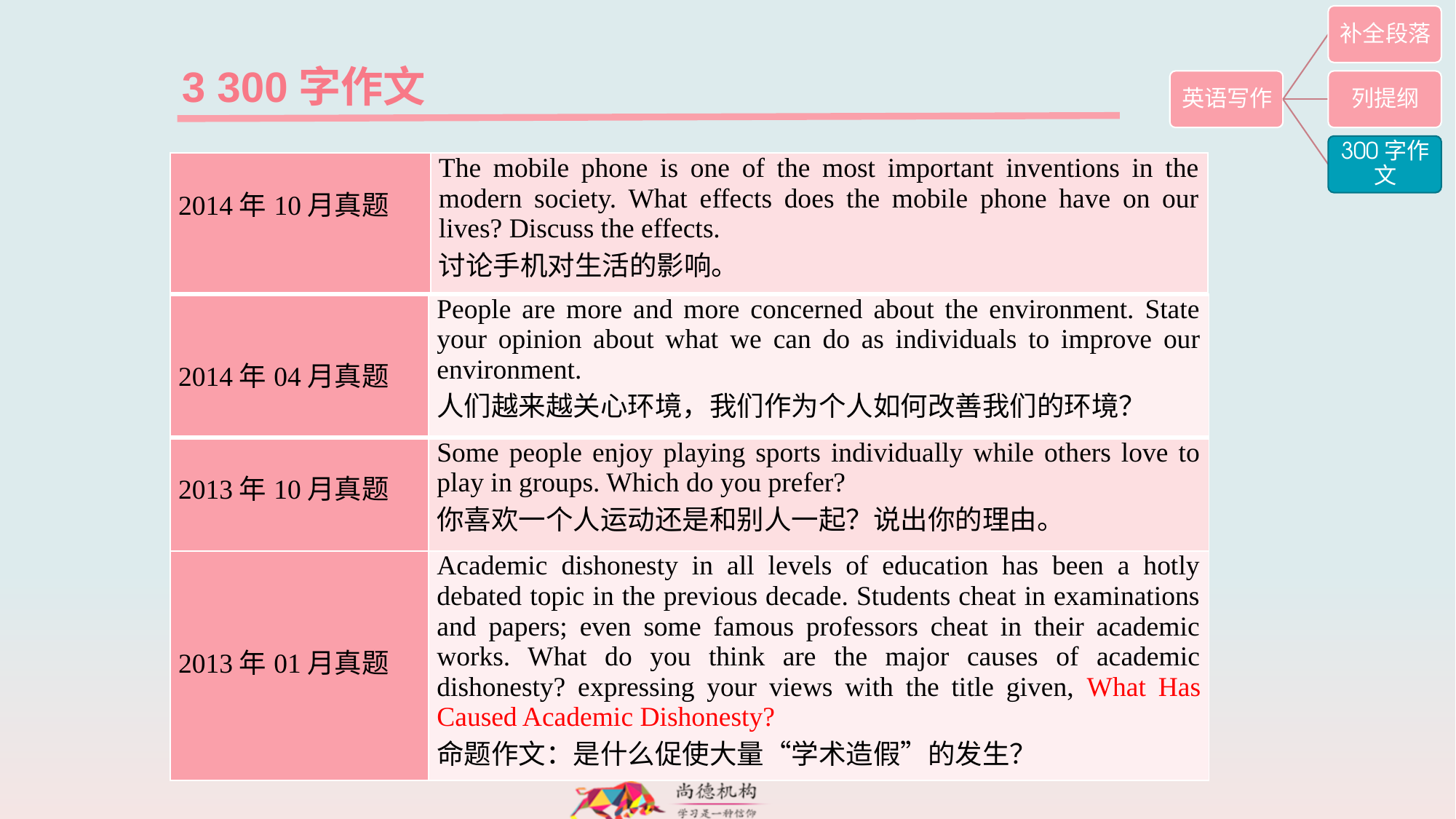

英语写作

补全段落

列提纲

300字作文
3 300字作文
| 2014年10月真题 | The mobile phone is one of the most important inventions in the modern society. What effects does the mobile phone have on our lives? Discuss the effects. 讨论手机对生活的影响。 |
| --- | --- |
| 2014年04月真题 | People are more and more concerned about the environment. State your opinion about what we can do as individuals to improve our environment. 人们越来越关心环境，我们作为个人如何改善我们的环境？ |
| --- | --- |
| 2013年10月真题 | Some people enjoy playing sports individually while others love to play in groups. Which do you prefer? 你喜欢一个人运动还是和别人一起？说出你的理由。 |
| 2013年01月真题 | Academic dishonesty in all levels of education has been a hotly debated topic in the previous decade. Students cheat in examinations and papers; even some famous professors cheat in their academic works. What do you think are the major causes of academic dishonesty? expressing your views with the title given, What Has Caused Academic Dishonesty? 命题作文：是什么促使大量“学术造假”的发生？ |